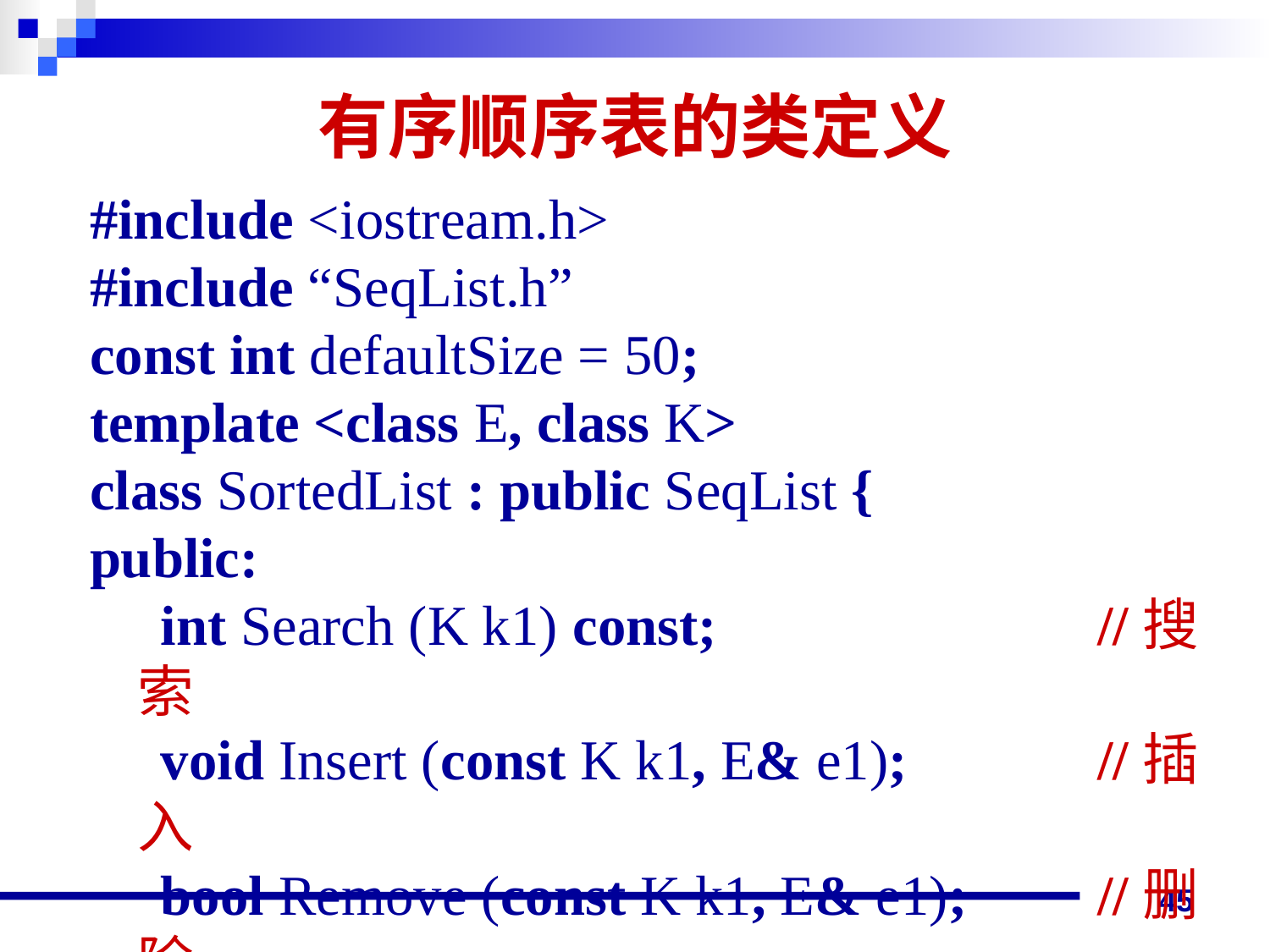

# 有序顺序表的类定义
#include <iostream.h>
#include “SeqList.h”
const int defaultSize = 50;
template <class E, class K>
class SortedList : public SeqList {
public:
     int Search (K k1) const;			     //搜索
     void Insert (const K k1, E& e1);	     //插入
     bool Remove (const K k1, E& e1);	     //删除
};
45